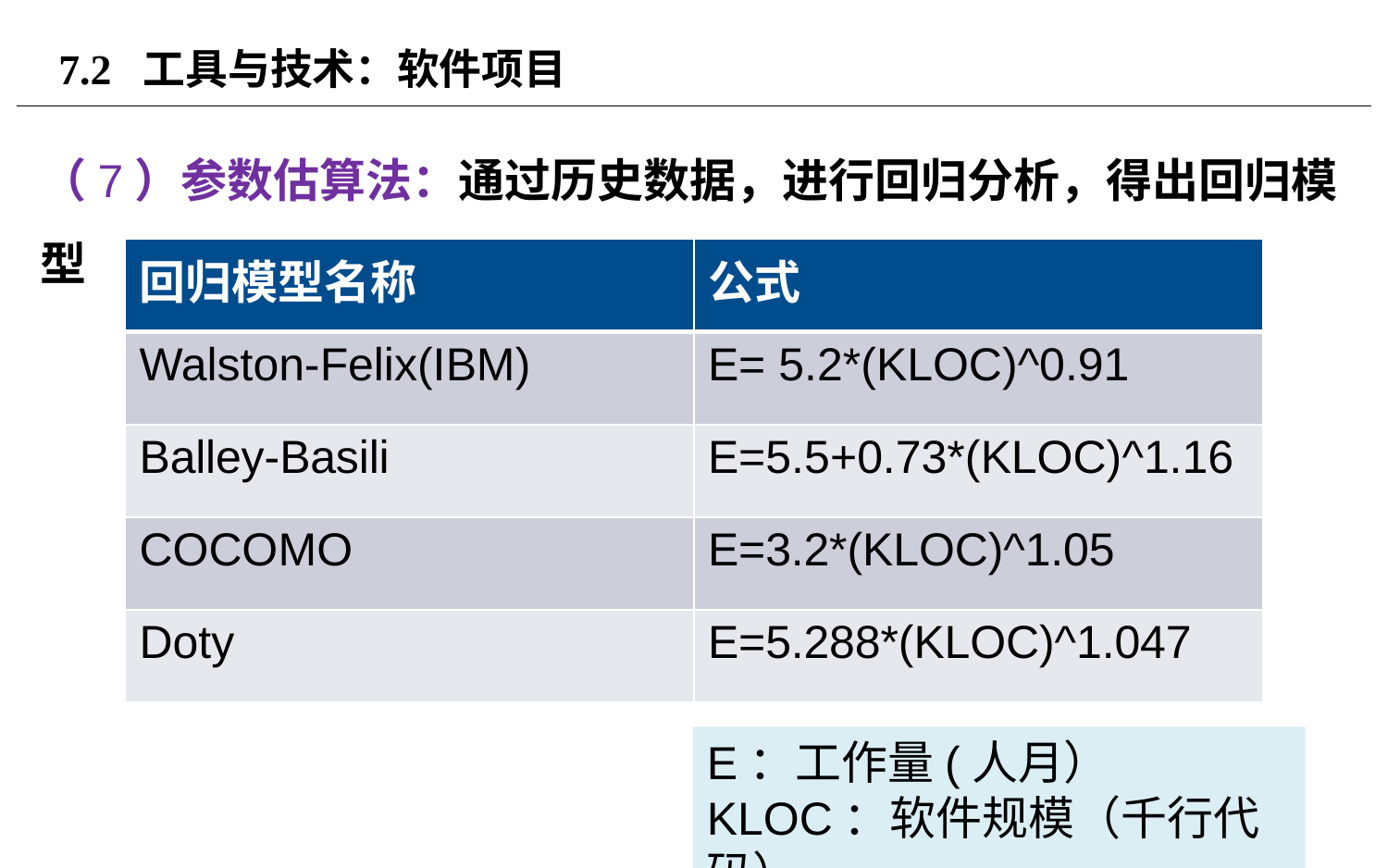

# 7.2  工具与技术：软件项目
（7）参数估算法：通过历史数据，进行回归分析，得出回归模型

| 回归模型名称 | 公式 |
| --- | --- |
| Walston-Felix(IBM) | E= 5.2\*(KLOC)^0.91 |
| Balley-Basili | E=5.5+0.73\*(KLOC)^1.16 |
| COCOMO | E=3.2\*(KLOC)^1.05 |
| Doty | E=5.288\*(KLOC)^1.047 |
E：工作量(人月）
KLOC：软件规模（千行代码）